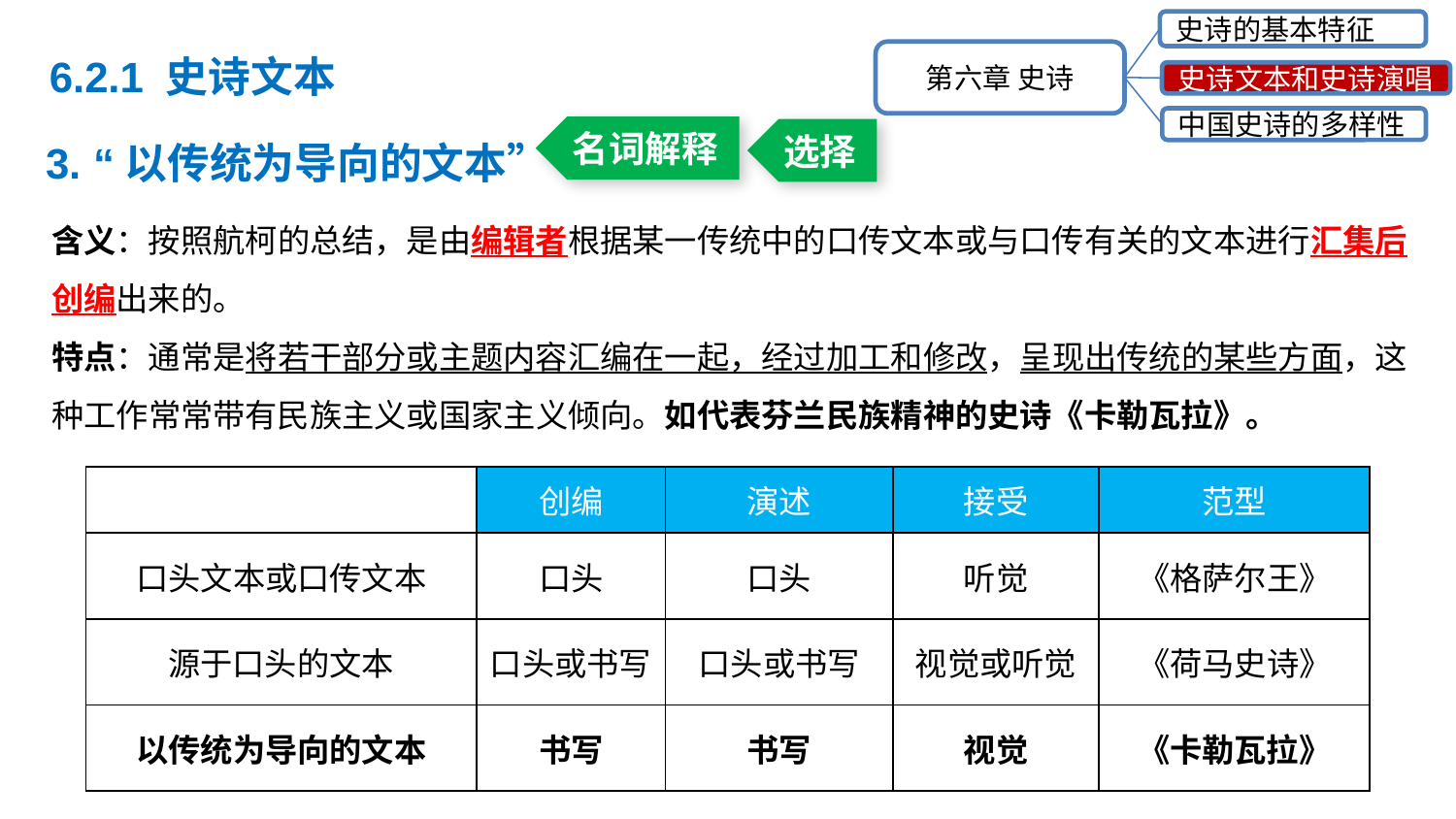

史诗的基本特征
第六章 史诗
史诗文本和史诗演唱
中国史诗的多样性
6.2.1 史诗文本
名词解释
3. “以传统为导向的文本”

选择
含义：按照航柯的总结，是由编辑者根据某一传统中的口传文本或与口传有关的文本进行汇集后创编出来的。
特点：通常是将若干部分或主题内容汇编在一起，经过加工和修改，呈现出传统的某些方面，这种工作常常带有民族主义或国家主义倾向。如代表芬兰民族精神的史诗《卡勒瓦拉》。
|  | 创编 | 演述 | 接受 | 范型 |
| --- | --- | --- | --- | --- |
| 口头文本或口传文本 | 口头 | 口头 | 听觉 | 《格萨尔王》 |
| 源于口头的文本 | 口头或书写 | 口头或书写 | 视觉或听觉 | 《荷马史诗》 |
| 以传统为导向的文本 | 书写 | 书写 | 视觉 | 《卡勒瓦拉》 |